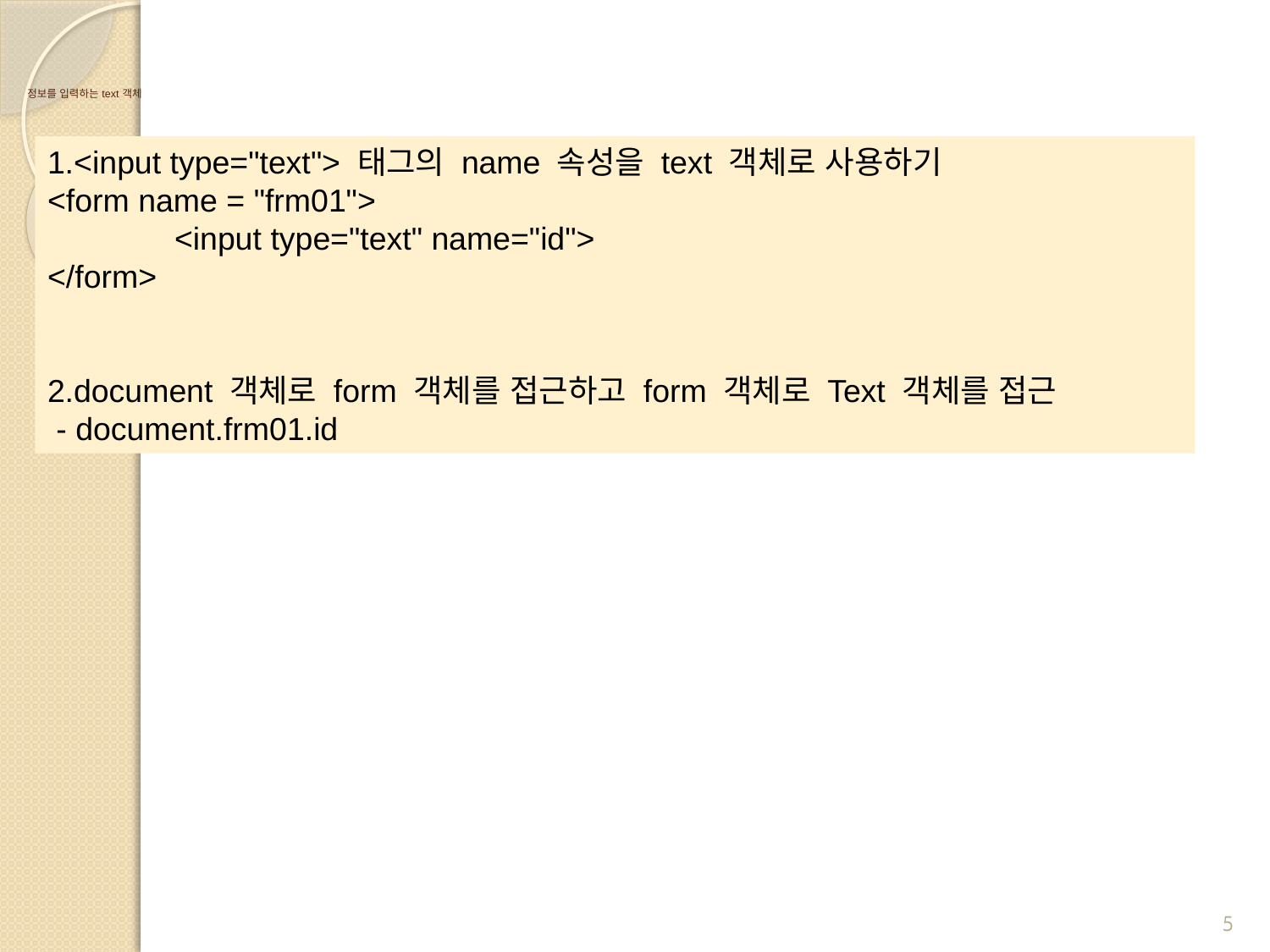

# 정보를 입력하는 text 객체
1.<input type="text"> 태그의 name 속성을 text 객체로 사용하기
<form name = "frm01">
	<input type="text" name="id">
</form>

2.document 객체로 form 객체를 접근하고 form 객체로 Text 객체를 접근
 - document.frm01.id
5